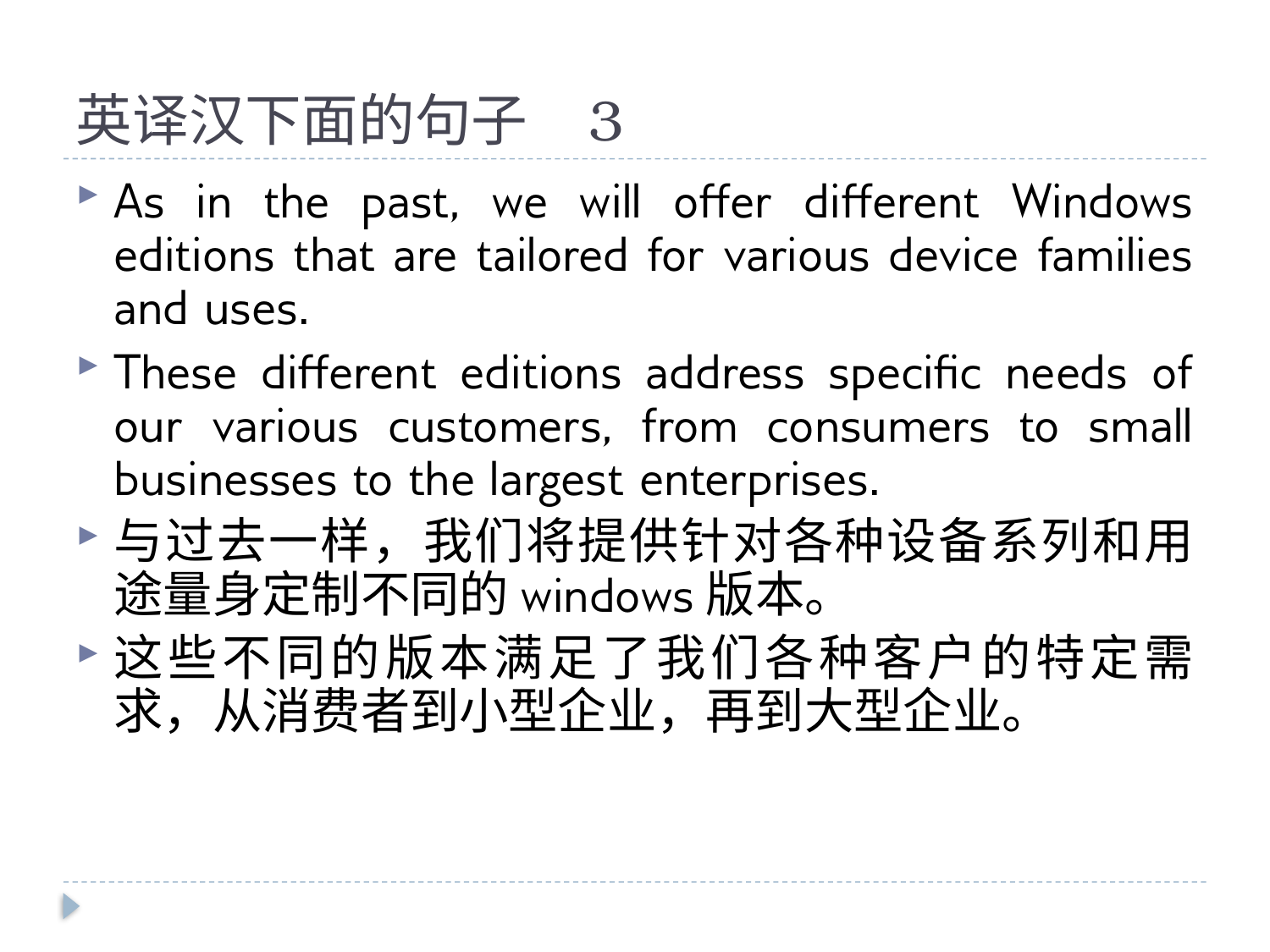

# 英译汉下面的句子   3
As in the past, we will offer different Windows editions that are tailored for various device families and uses.
These different editions address specific needs of our various customers, from consumers to small businesses to the largest enterprises.
与过去一样，我们将提供针对各种设备系列和用途量身定制不同的windows版本。
这些不同的版本满足了我们各种客户的特定需求，从消费者到小型企业，再到大型企业。